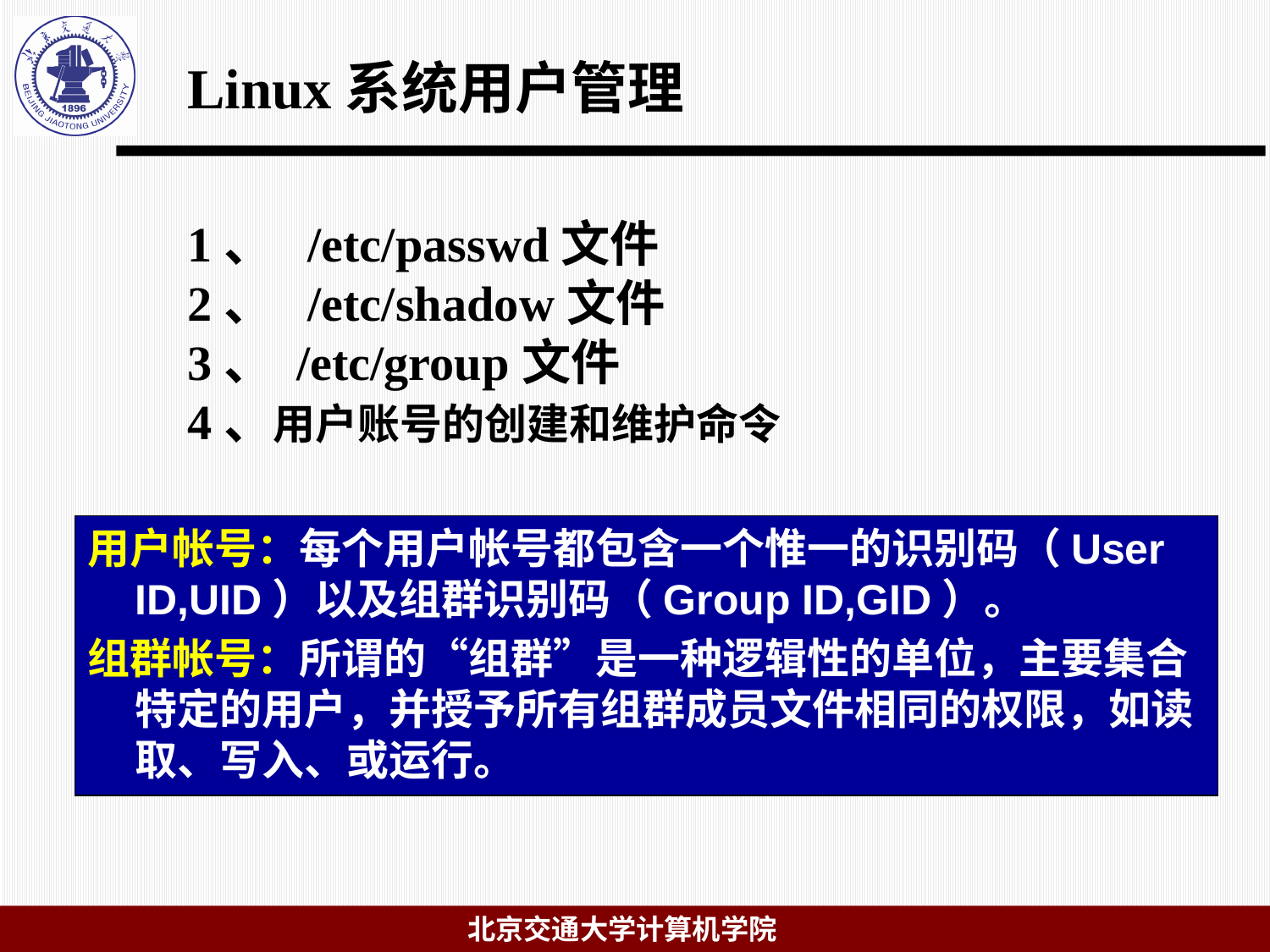

# Linux系统用户管理
1、  /etc/passwd文件
2、  /etc/shadow文件
3、 /etc/group文件
4、用户账号的创建和维护命令
用户帐号：每个用户帐号都包含一个惟一的识别码（User ID,UID）以及组群识别码（Group ID,GID）。
组群帐号：所谓的“组群”是一种逻辑性的单位，主要集合特定的用户，并授予所有组群成员文件相同的权限，如读取、写入、或运行。